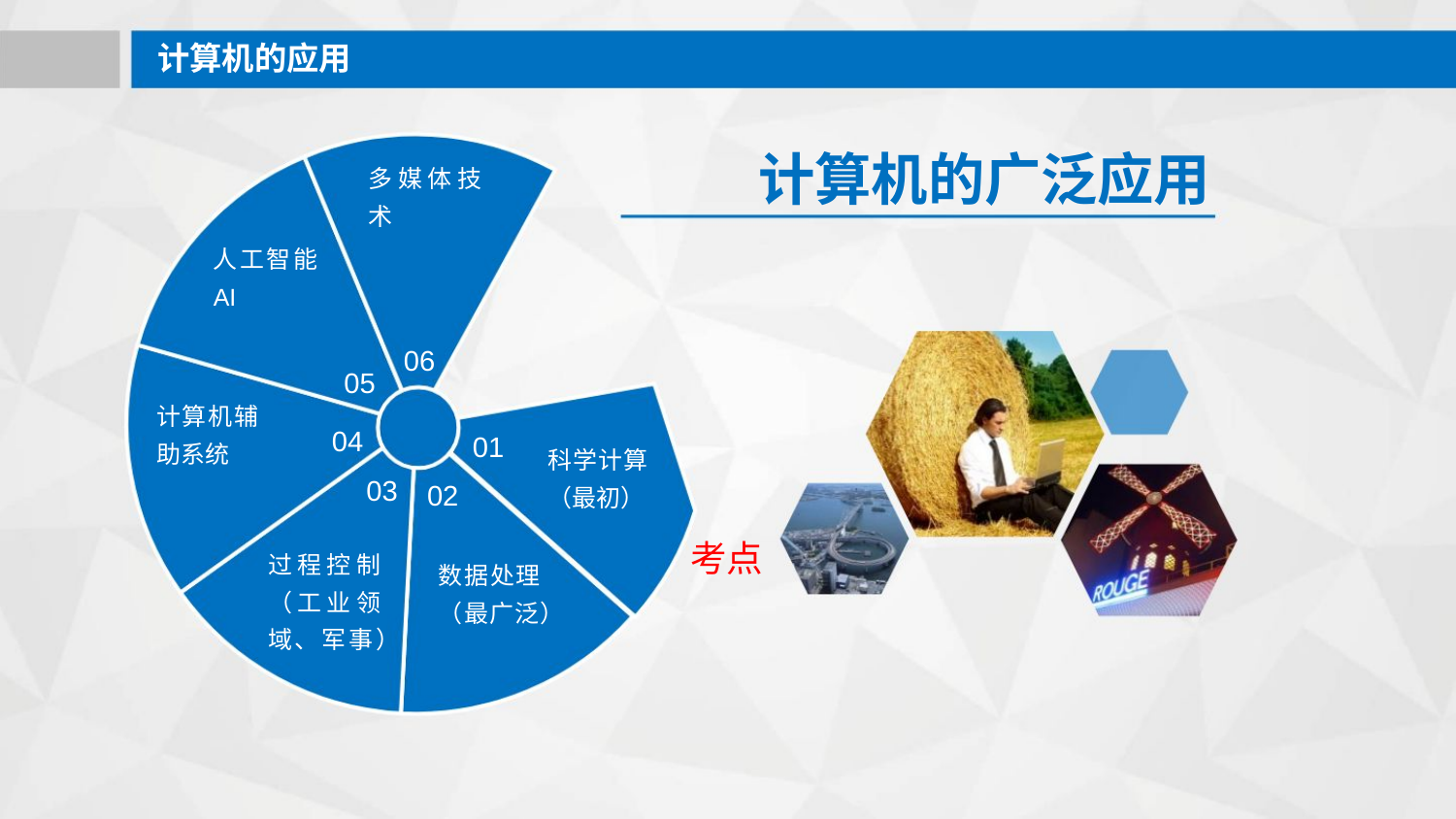

计算机的应用
计算机的广泛应用
多 媒 体 技
术
人工智能
AI
06
05
04
计算机辅
助系统
01
科学计算
（最初）
03
02
考点
过 程 控 制
（ 工 业 领
域、军事）
数据处理
（最广泛）